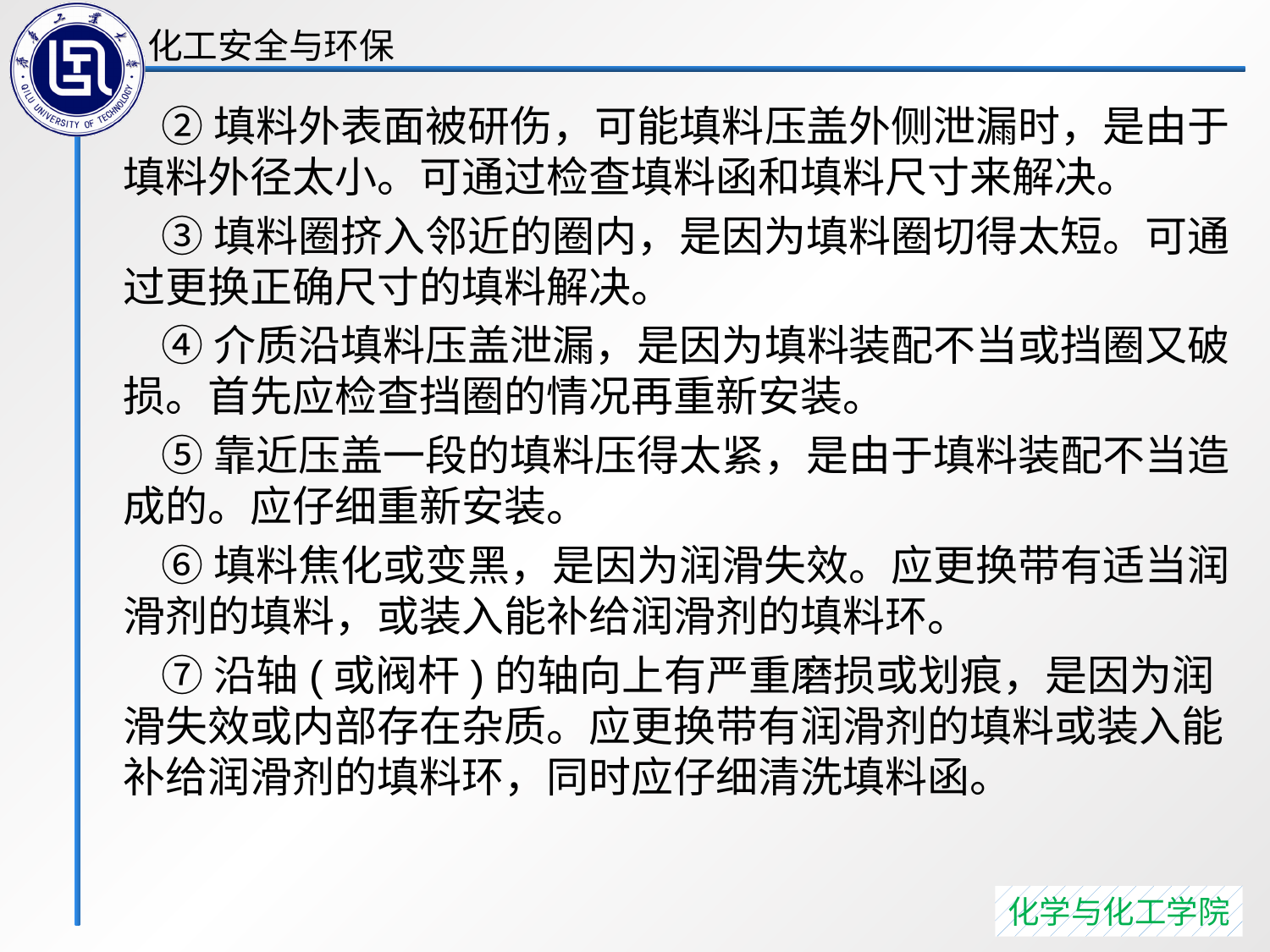

②填料外表面被研伤，可能填料压盖外侧泄漏时，是由于填料外径太小。可通过检查填料函和填料尺寸来解决。
    ③填料圈挤入邻近的圈内，是因为填料圈切得太短。可通过更换正确尺寸的填料解决。
    ④介质沿填料压盖泄漏，是因为填料装配不当或挡圈又破损。首先应检查挡圈的情况再重新安装。
    ⑤靠近压盖一段的填料压得太紧，是由于填料装配不当造成的。应仔细重新安装。
    ⑥填料焦化或变黑，是因为润滑失效。应更换带有适当润滑剂的填料，或装入能补给润滑剂的填料环。
    ⑦沿轴(或阀杆)的轴向上有严重磨损或划痕，是因为润滑失效或内部存在杂质。应更换带有润滑剂的填料或装入能补给润滑剂的填料环，同时应仔细清洗填料函。